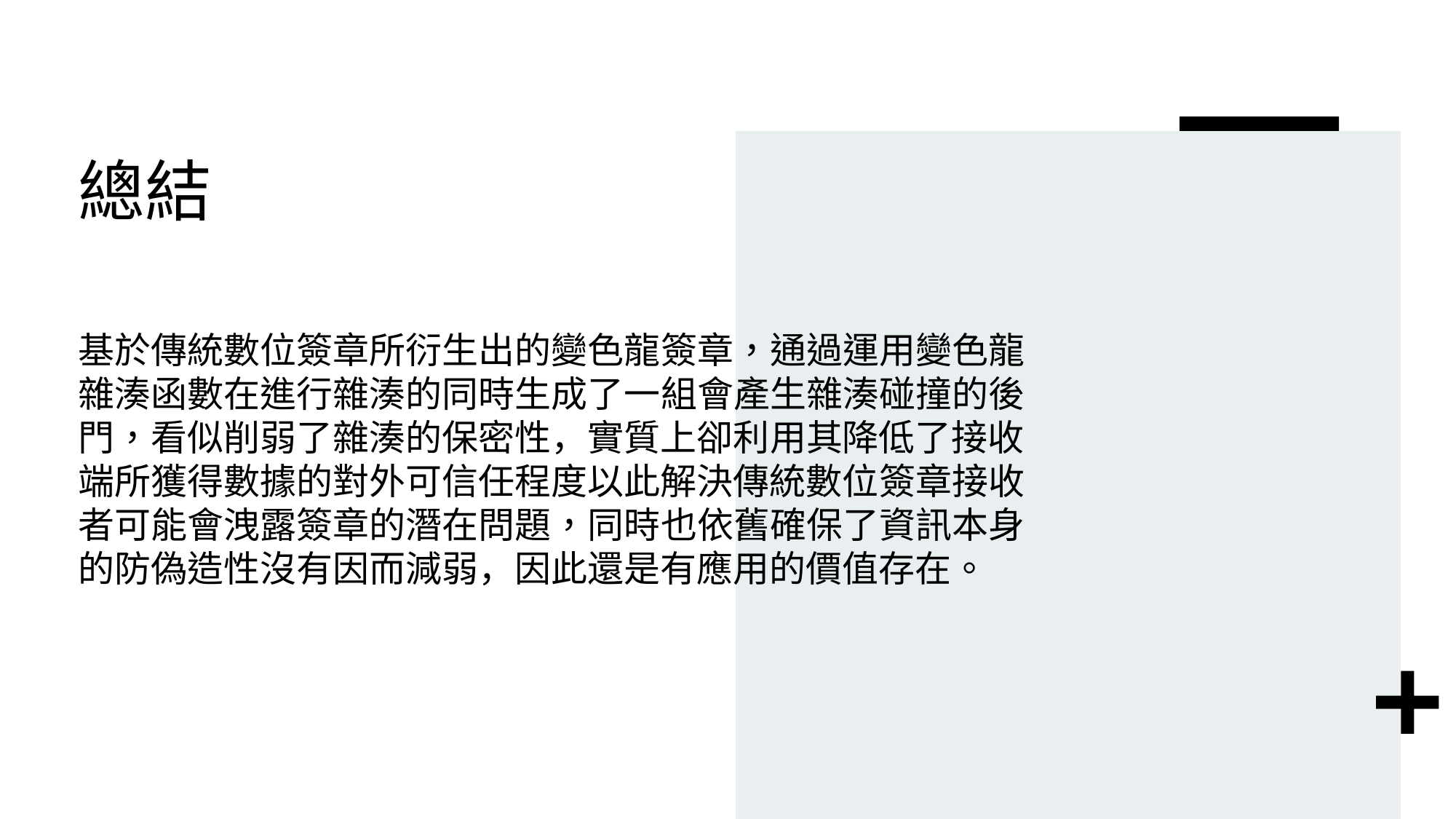

# 總結
基於傳統數位簽章所衍生出的變色龍簽章，通過運用變色龍雜湊函數在進行雜湊的同時生成了一組會產生雜湊碰撞的後門，看似削弱了雜湊的保密性，實質上卻利用其降低了接收端所獲得數據的對外可信任程度以此解決傳統數位簽章接收者可能會洩露簽章的潛在問題，同時也依舊確保了資訊本身的防偽造性沒有因而減弱，因此還是有應用的價值存在。